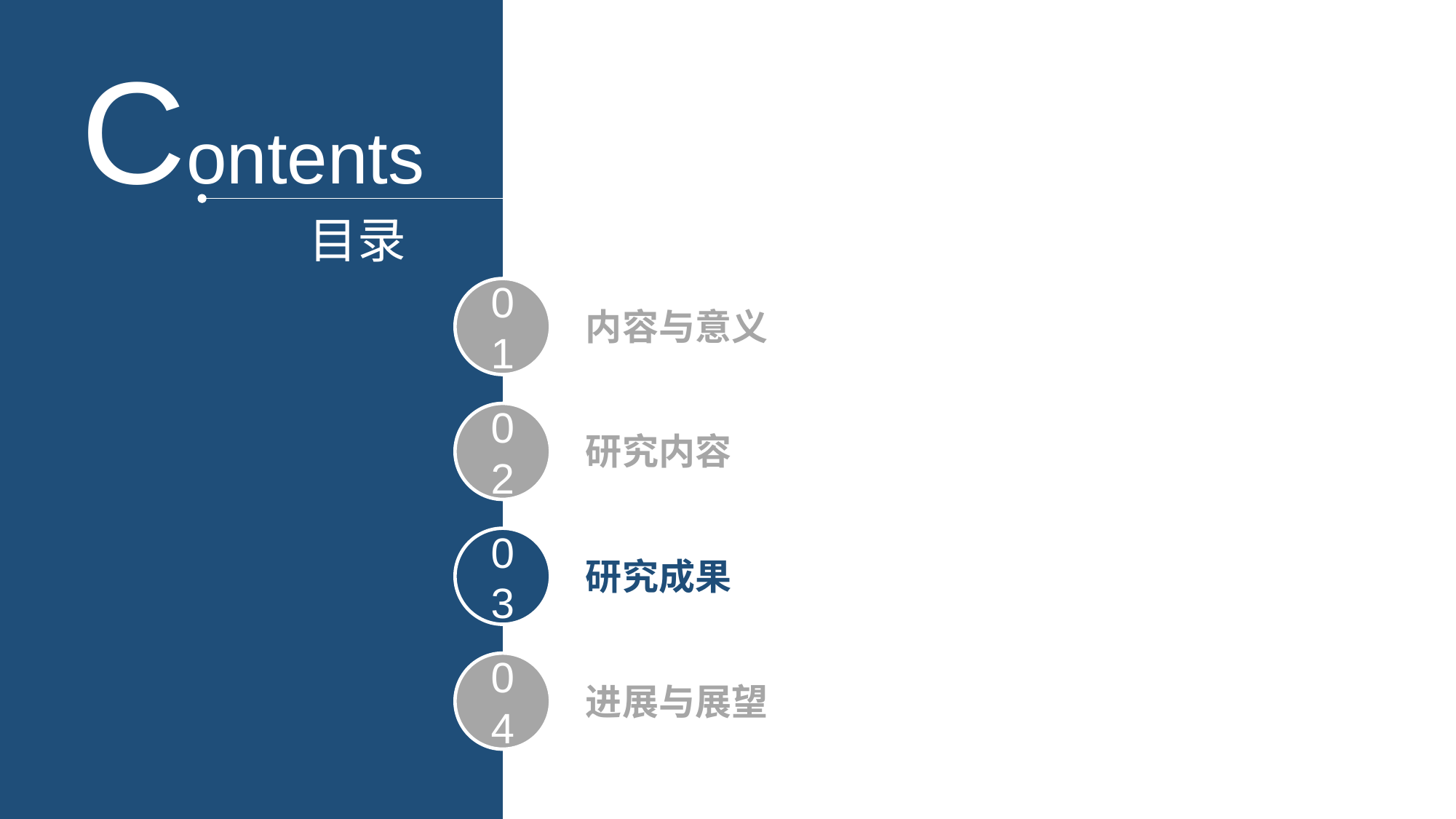

Contents
目录
01
内容与意义
02
研究内容
03
研究成果
04
进展与展望